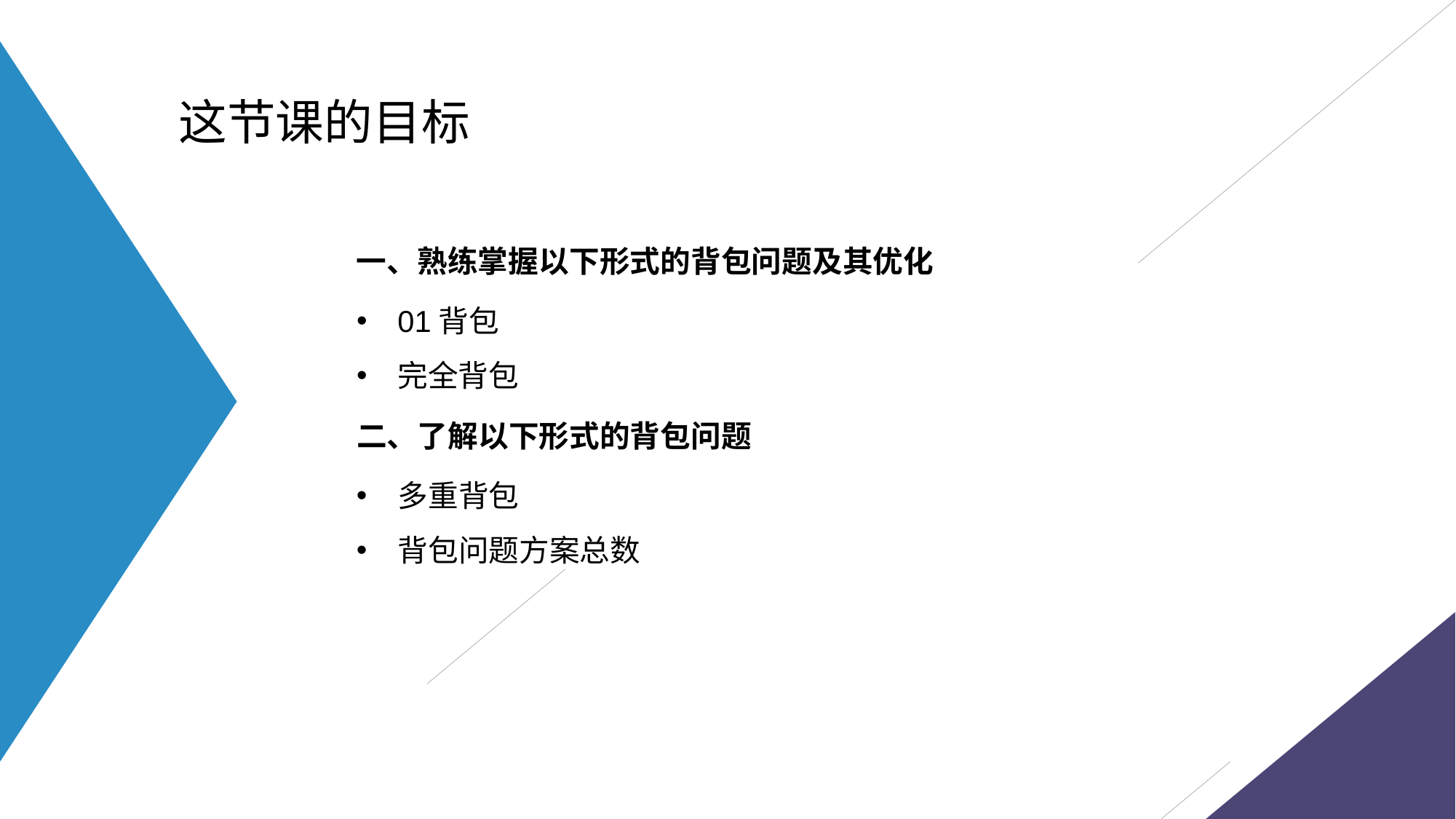

这节课的目标
一、熟练掌握以下形式的背包问题及其优化
01背包
完全背包

二、了解以下形式的背包问题
多重背包
背包问题方案总数